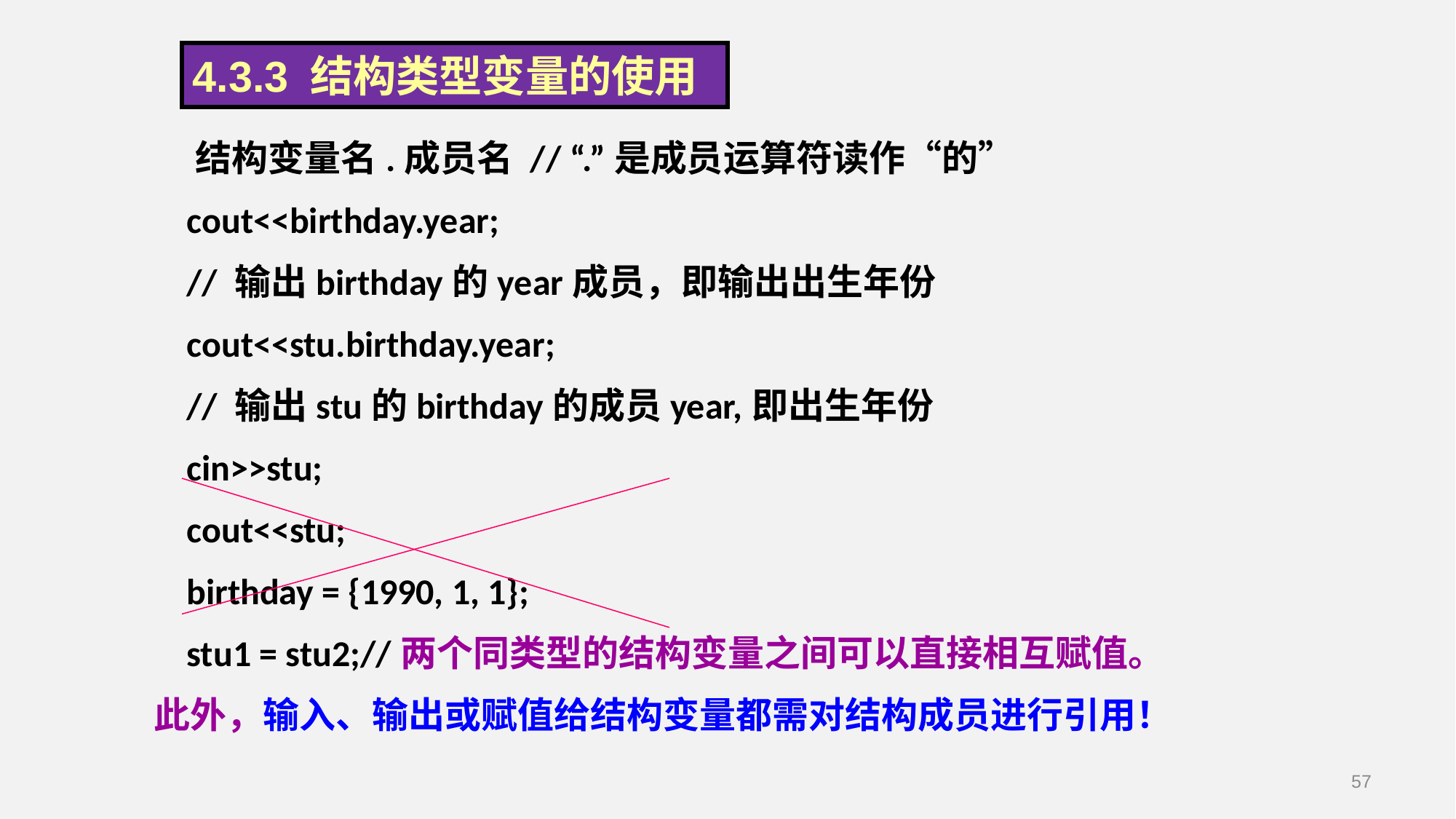

4.3.3 结构类型变量的使用
    结构变量名.成员名 // “.”是成员运算符读作“的”
    cout<<birthday.year;
    // 输出birthday的year成员，即输出出生年份
    cout<<stu.birthday.year;
    // 输出stu的birthday的成员year,即出生年份
    cin>>stu;
    cout<<stu;
    birthday = {1990, 1, 1};
    stu1 = stu2;//两个同类型的结构变量之间可以直接相互赋值。
此外，输入、输出或赋值给结构变量都需对结构成员进行引用！

57